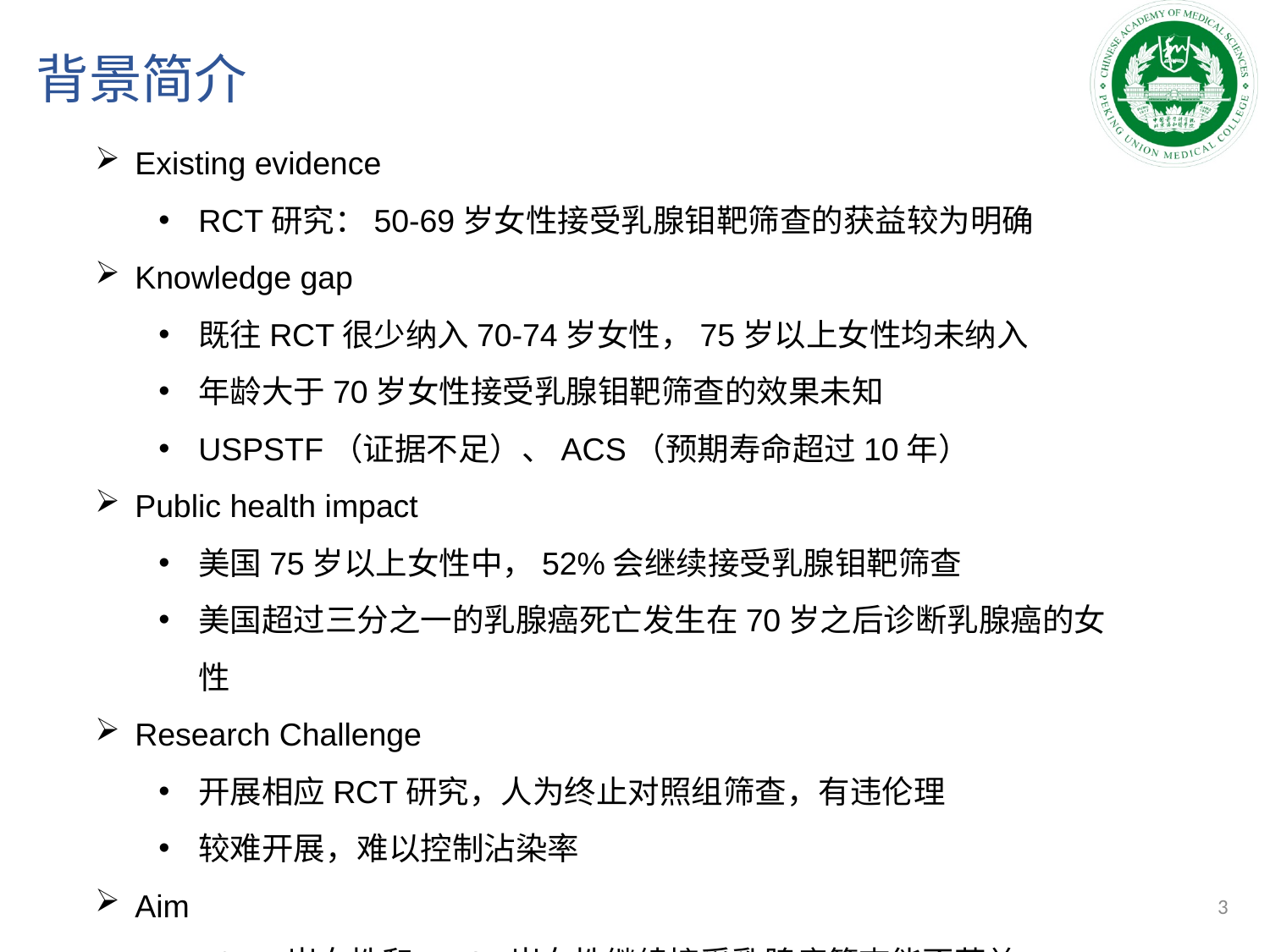

# 背景简介
Existing evidence
RCT研究：50-69岁女性接受乳腺钼靶筛查的获益较为明确
Knowledge gap
既往RCT很少纳入70-74岁女性，75岁以上女性均未纳入
年龄大于70岁女性接受乳腺钼靶筛查的效果未知
USPSTF（证据不足）、ACS（预期寿命超过10年）
Public health impact
美国75岁以上女性中，52%会继续接受乳腺钼靶筛查
美国超过三分之一的乳腺癌死亡发生在70岁之后诊断乳腺癌的女性
Research Challenge
开展相应RCT研究，人为终止对照组筛查，有违伦理
较难开展，难以控制沾染率
Aim
70-74岁女性和75-84岁女性继续接受乳腺癌筛查能否获益
3